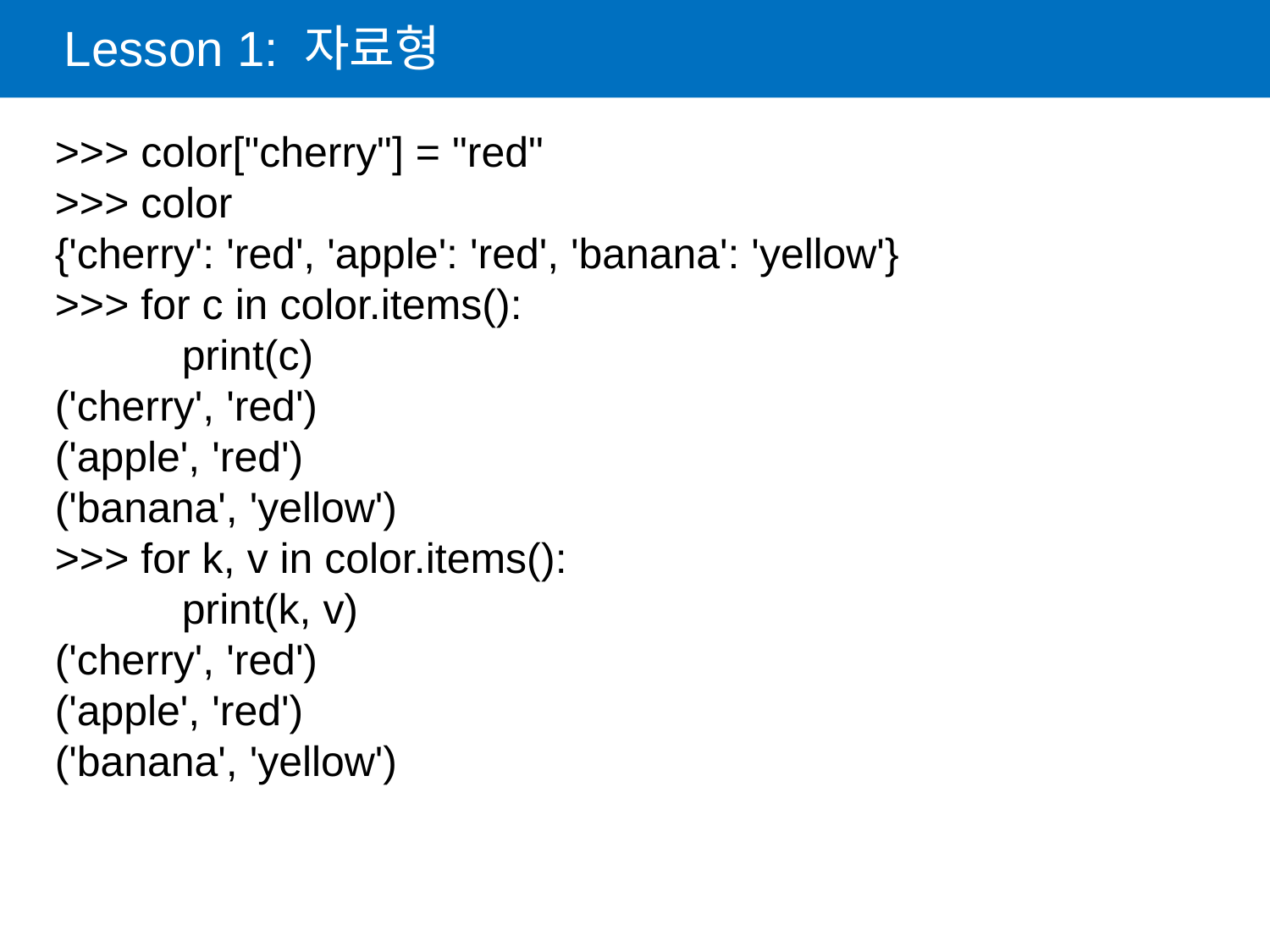

# Lesson 1: 자료형
>>> color["cherry"] = "red"
>>> color
{'cherry': 'red', 'apple': 'red', 'banana': 'yellow'}
>>> for c in color.items():
	print(c)
('cherry', 'red')
('apple', 'red')
('banana', 'yellow')
>>> for k, v in color.items():
	print(k, v)
('cherry', 'red')
('apple', 'red')
('banana', 'yellow')